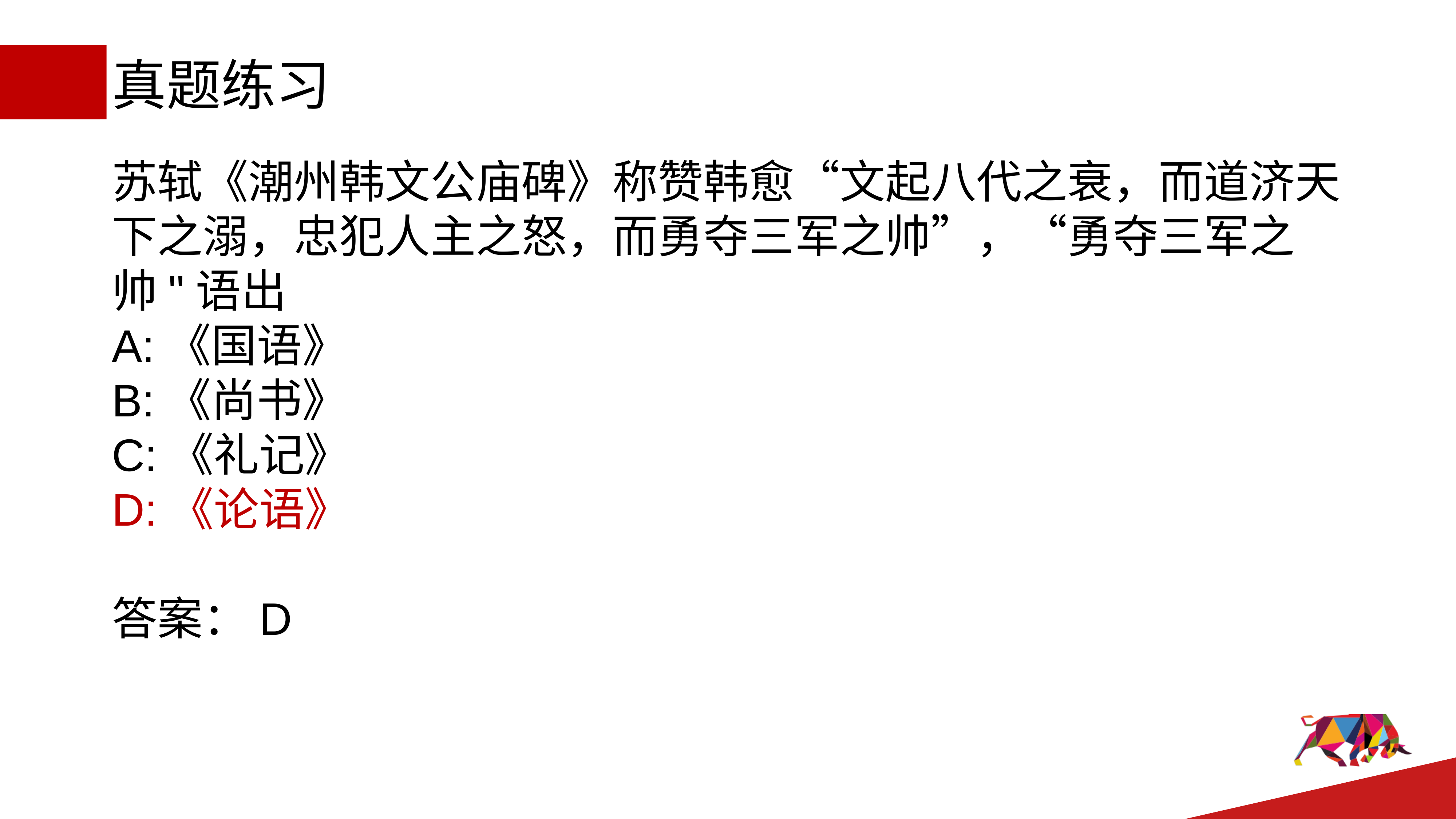

# 真题练习
苏轼《潮州韩文公庙碑》称赞韩愈“文起八代之衰，而道济天下之溺，忠犯人主之怒，而勇夺三军之帅”，“勇夺三军之帅"语出
A:《国语》
B:《尚书》
C:《礼记》
D:《论语》

答案：D